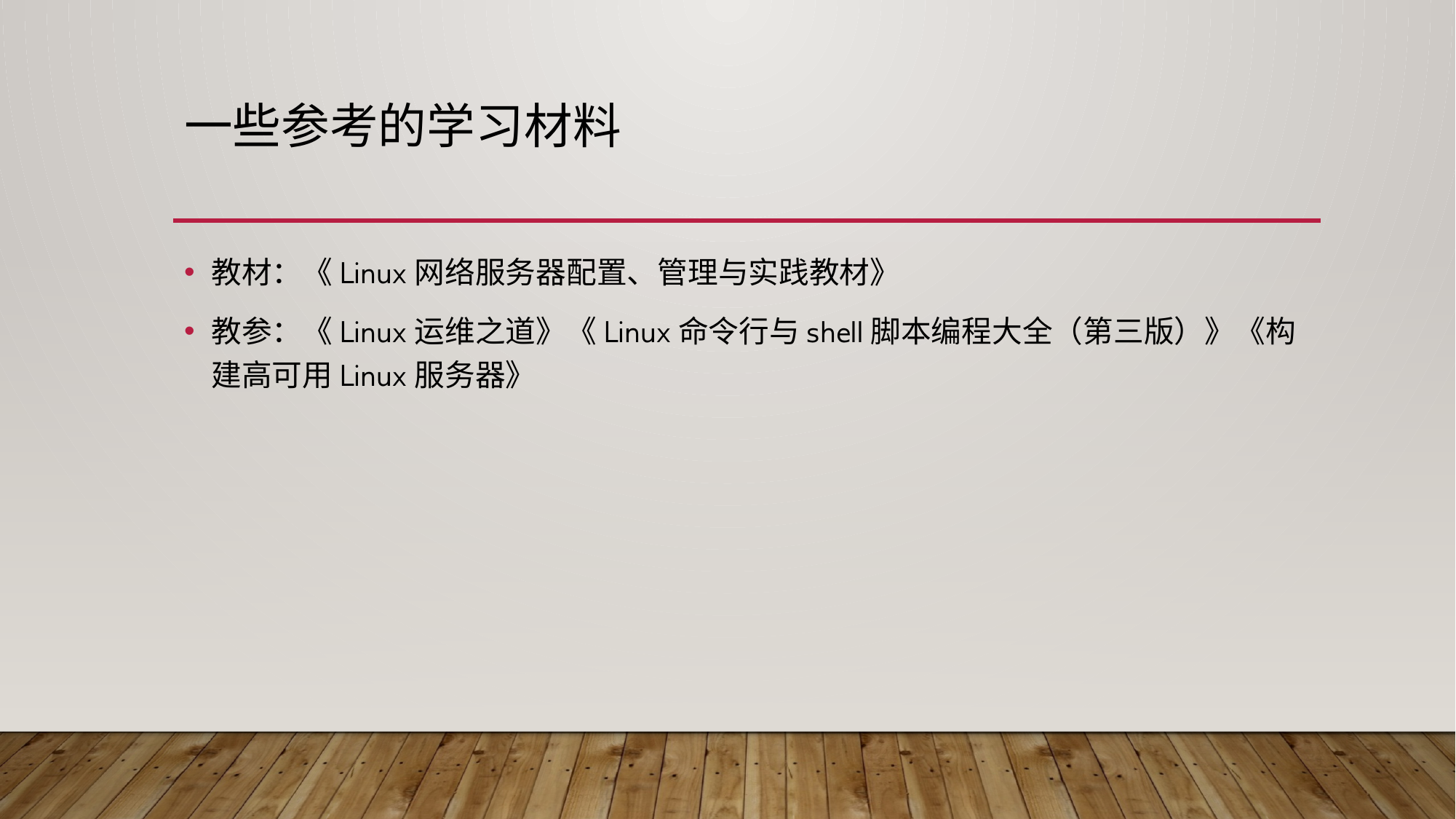

# 一些参考的学习材料
教材：《Linux网络服务器配置、管理与实践教材》
教参：《Linux运维之道》《Linux命令行与shell脚本编程大全（第三版）》《构建高可用Linux服务器》